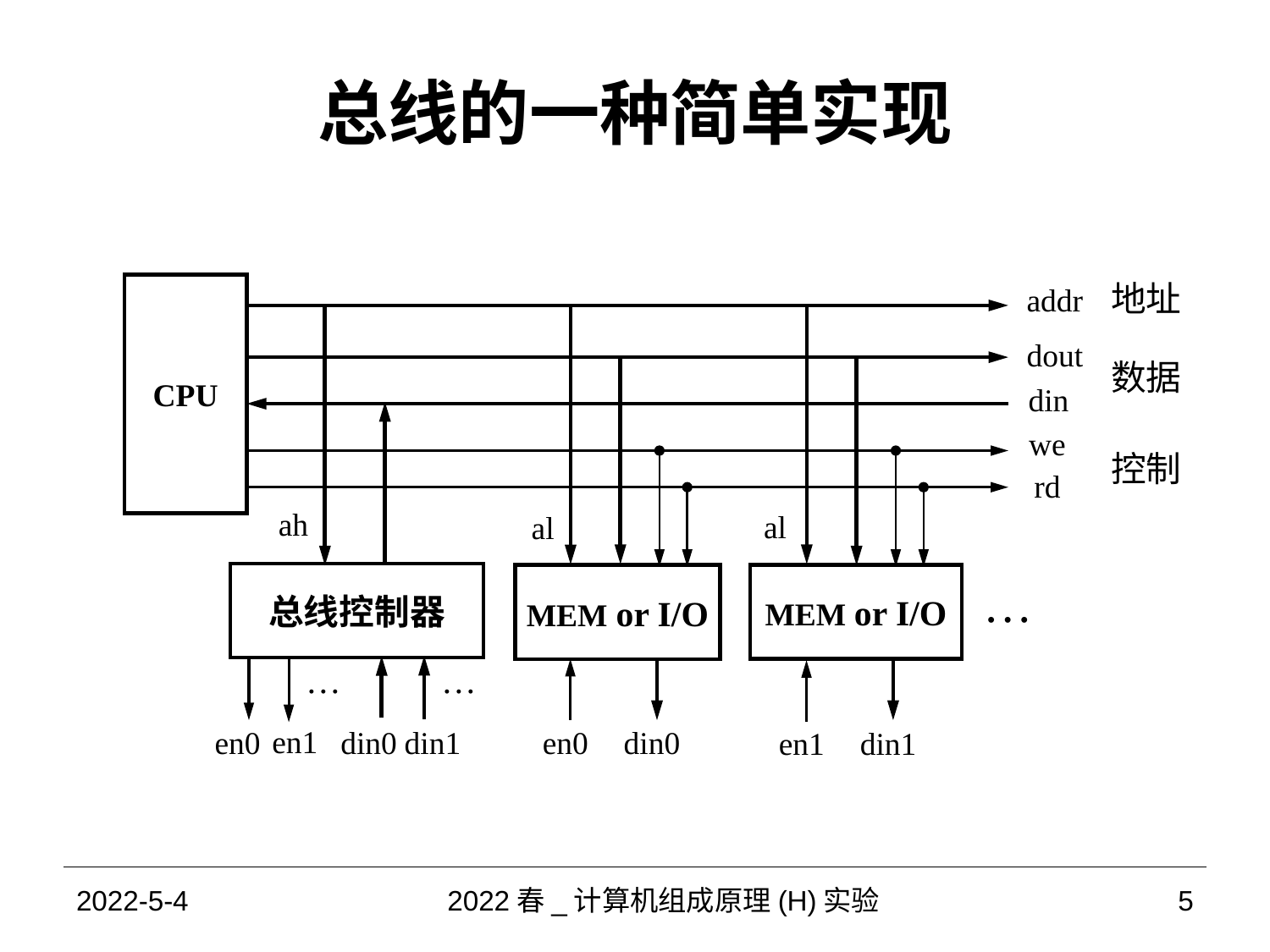

# 总线的一种简单实现
CPU
地址
addr
dout
数据
din
we
控制
rd
ah
al
al
总线控制器
…
…
en1
en0
din0
din1
MEM or I/O
MEM or I/O
…
en0
din0
en1
din1
2022-5-4
2022春_计算机组成原理(H)实验
5